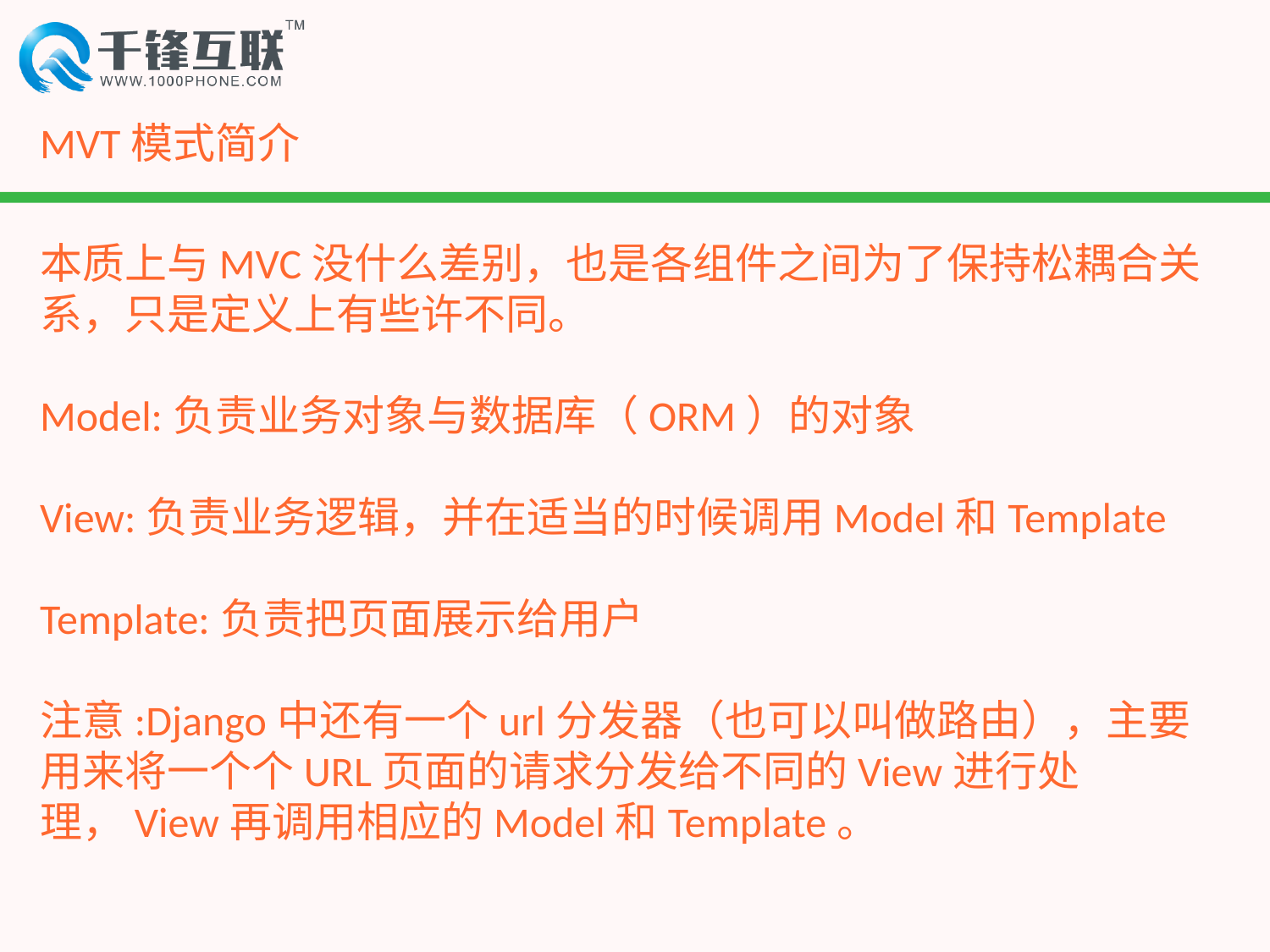

# MVT模式简介
本质上与MVC没什么差别，也是各组件之间为了保持松耦合关系，只是定义上有些许不同。

Model:负责业务对象与数据库（ORM）的对象

View:负责业务逻辑，并在适当的时候调用Model和Template

Template:负责把页面展示给用户

注意:Django中还有一个url分发器（也可以叫做路由），主要用来将一个个URL页面的请求分发给不同的View进行处理，View再调用相应的Model和Template。